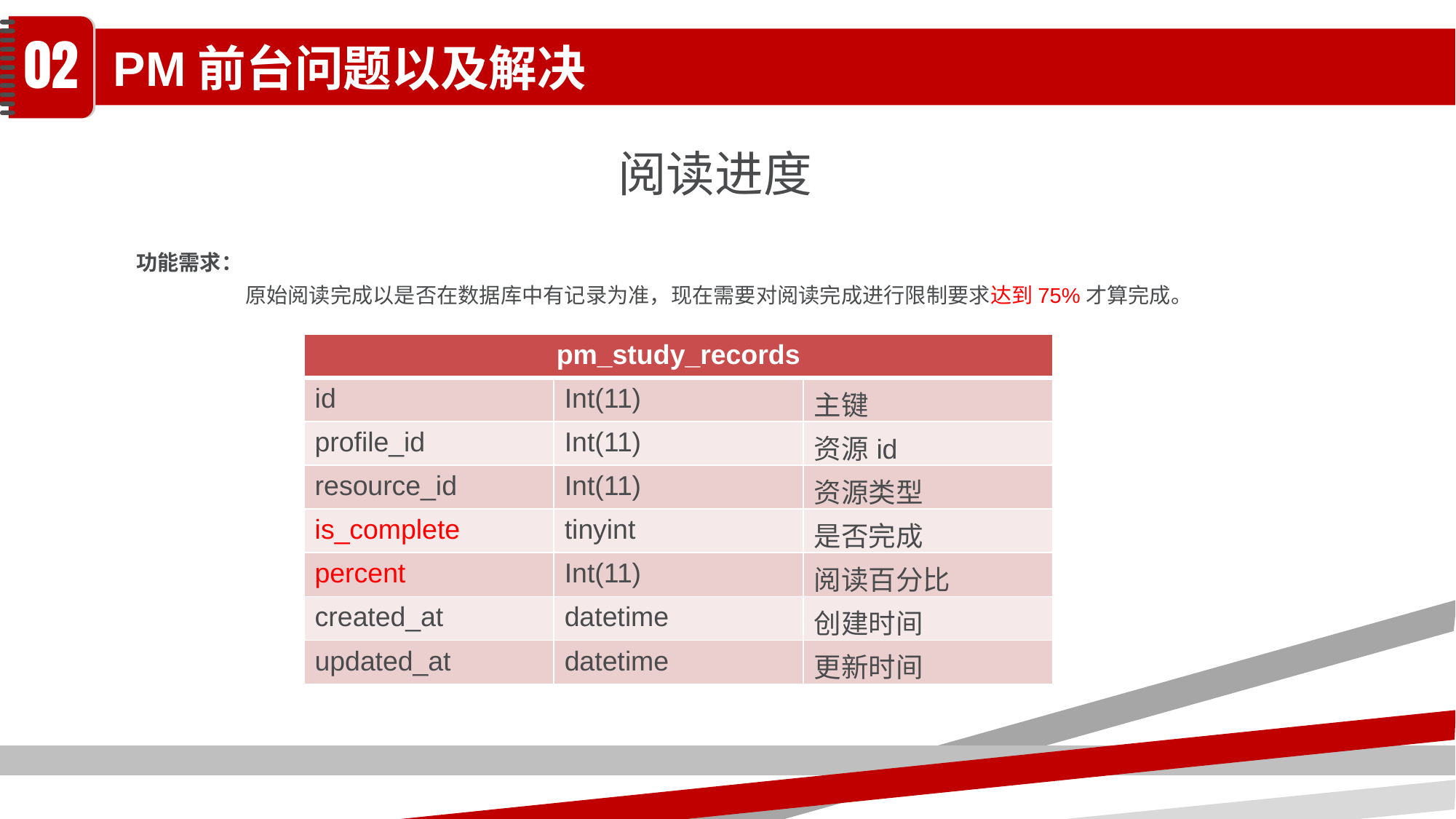

02
PM前台问题以及解决
阅读进度
功能需求：
	原始阅读完成以是否在数据库中有记录为准，现在需要对阅读完成进行限制要求达到75%才算完成。
| pm\_study\_records |  |  |
| --- | --- | --- |
| id | Int(11) | 主键 |
| profile\_id | Int(11) | 资源id |
| resource\_id | Int(11) | 资源类型 |
| is\_complete | tinyint | 是否完成 |
| percent | Int(11) | 阅读百分比 |
| created\_at | datetime | 创建时间 |
| updated\_at | datetime | 更新时间 |